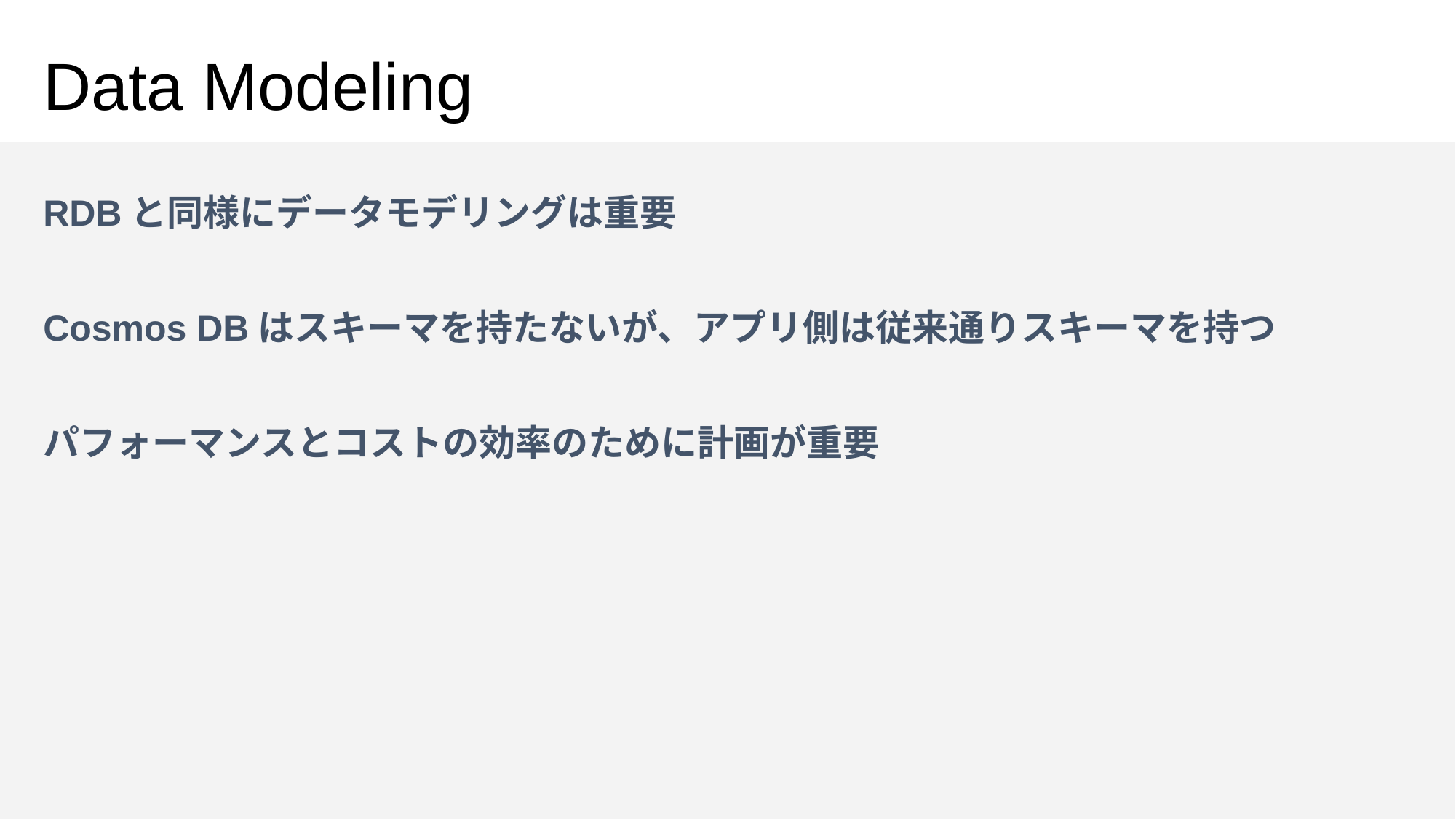

# Data Modeling
RDBと同様にデータモデリングは重要

Cosmos DBはスキーマを持たないが、アプリ側は従来通りスキーマを持つ

パフォーマンスとコストの効率のために計画が重要